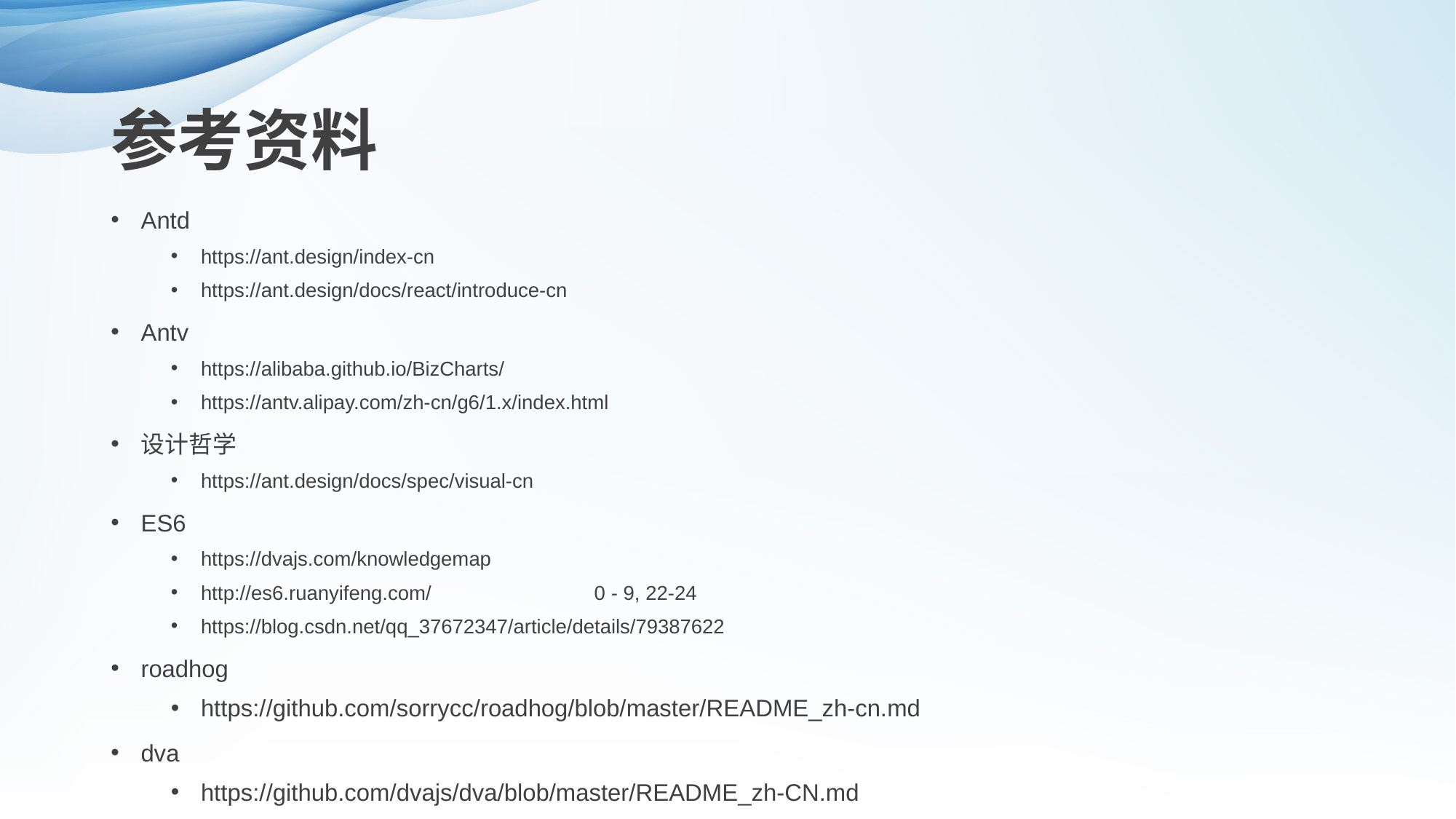

# 参考资料
Antd
https://ant.design/index-cn
https://ant.design/docs/react/introduce-cn
Antv
https://alibaba.github.io/BizCharts/
https://antv.alipay.com/zh-cn/g6/1.x/index.html
设计哲学
https://ant.design/docs/spec/visual-cn
ES6
https://dvajs.com/knowledgemap
http://es6.ruanyifeng.com/                             0 - 9, 22-24
https://blog.csdn.net/qq_37672347/article/details/79387622
roadhog
https://github.com/sorrycc/roadhog/blob/master/README_zh-cn.md
dva
https://github.com/dvajs/dva/blob/master/README_zh-CN.md